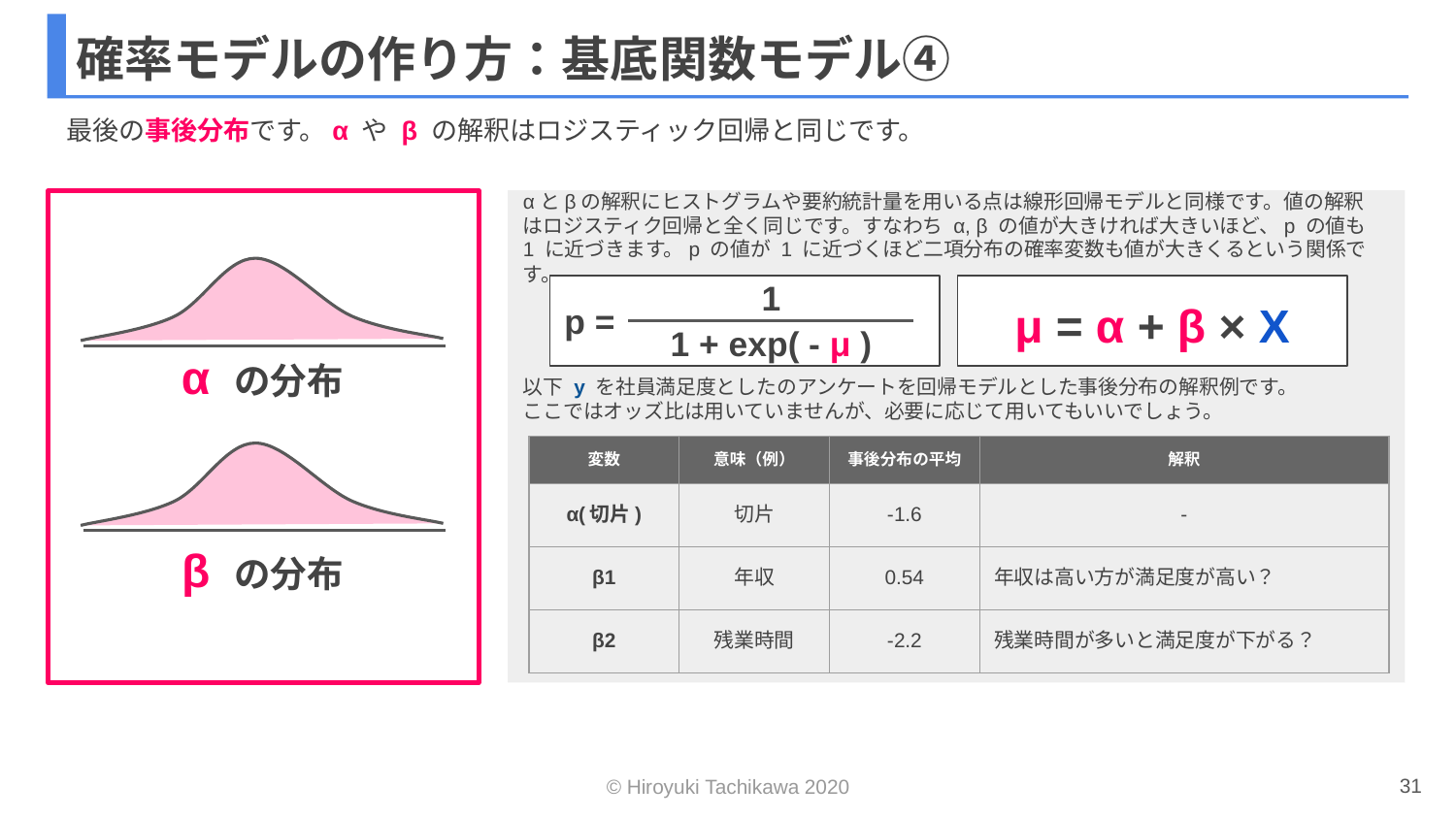

# 確率モデルの作り方：基底関数モデル④
最後の事後分布です。α や β の解釈はロジスティック回帰と同じです。

αとβの解釈にヒストグラムや要約統計量を用いる点は線形回帰モデルと同様です。値の解釈はロジスティク回帰と全く同じです。すなわち α, β の値が大きければ大きいほど、p の値も 1 に近づきます。p の値が 1 に近づくほど二項分布の確率変数も値が大きくるという関係です。

μ = α + β × X
p =
1
1 + exp( - μ )
α の分布
以下 y を社員満足度としたのアンケートを回帰モデルとした事後分布の解釈例です。
ここではオッズ比は用いていませんが、必要に応じて用いてもいいでしょう。
| 変数 | 意味（例） | 事後分布の平均 | 解釈 |
| --- | --- | --- | --- |
| α(切片) | 切片 | -1.6 | - |
| β1 | 年収 | 0.54 | 年収は高い方が満足度が高い？ |
| β2 | 残業時間 | -2.2 | 残業時間が多いと満足度が下がる？ |

β の分布
31